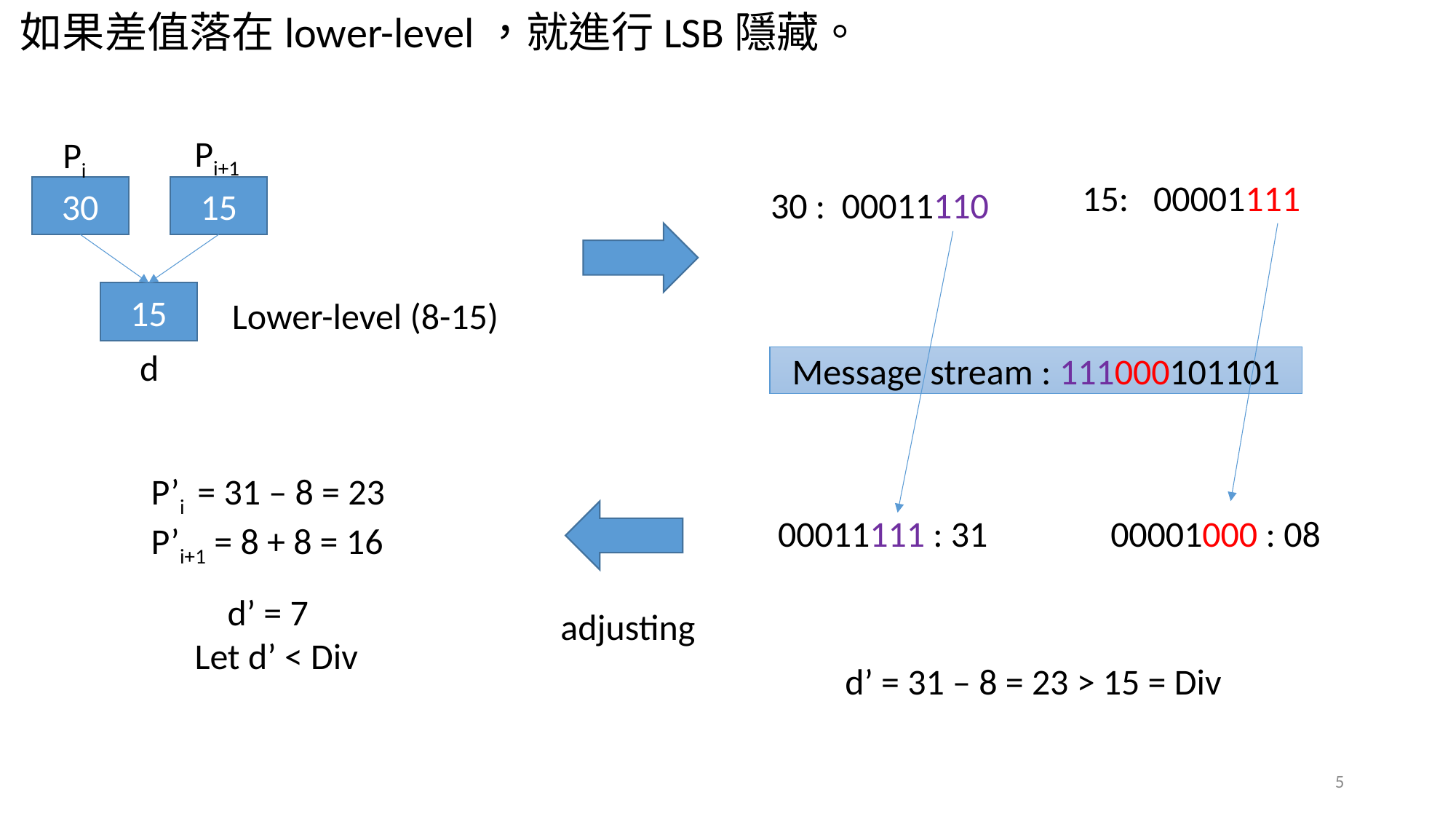

如果差值落在lower-level，就進行LSB隱藏。
Pi+1
Pi
15:   00001111
30
15
30 :  00011110

15
Lower-level (8-15)
d
Message stream : 111000101101
P’i  = 31 – 8 = 23
P’i+1 = 8 + 8 = 16

00011111 : 31               00001000 : 08

    d’ = 7
Let d’ < Div
adjusting
d’ = 31 – 8 = 23 > 15 = Div
5